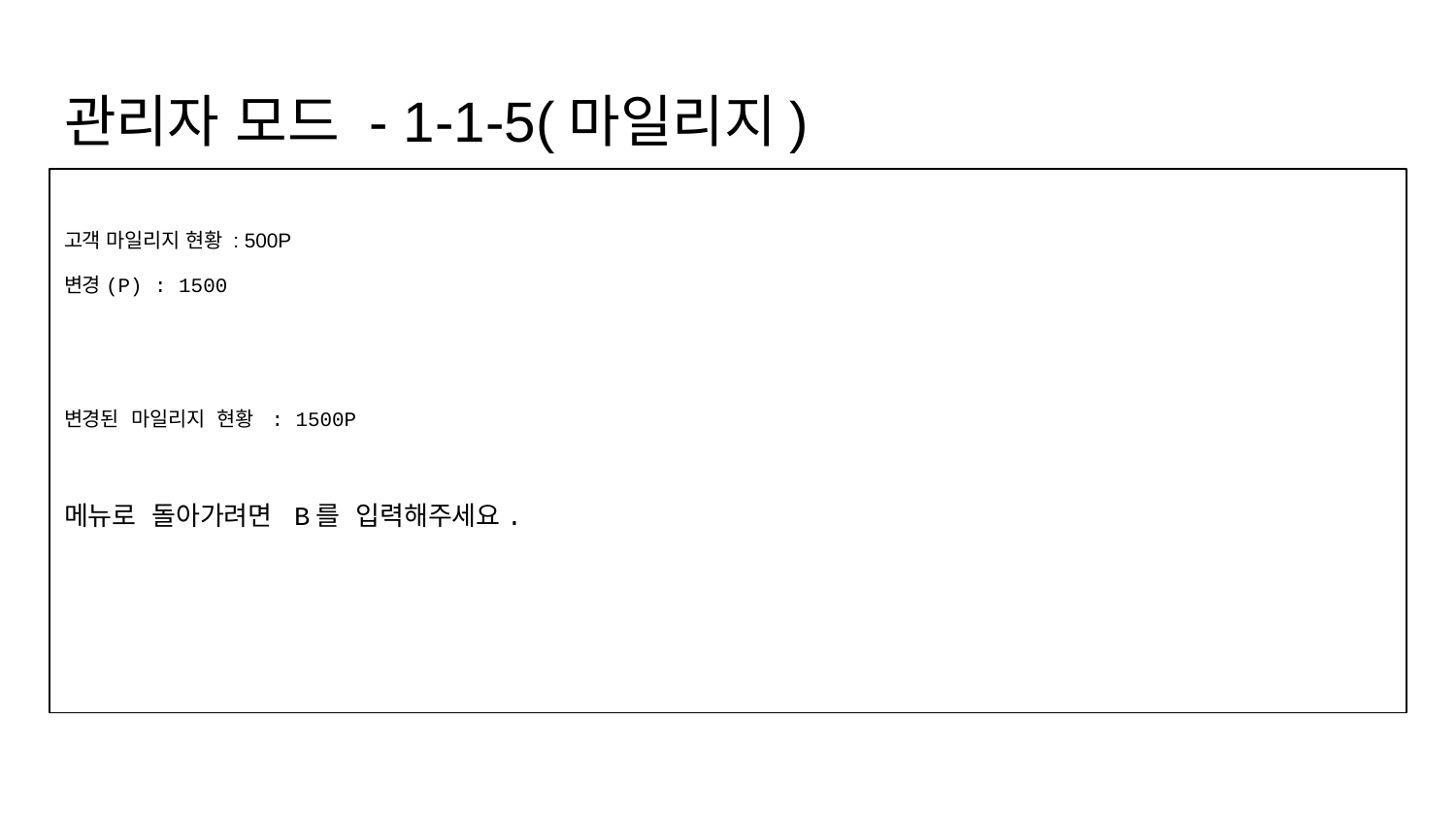

# 관리자 모드 - 1-1-5(마일리지)

고객 마일리지 현황 : 500P
변경(P) : 1500

변경된 마일리지 현황 : 1500P

메뉴로 돌아가려면 B를 입력해주세요.